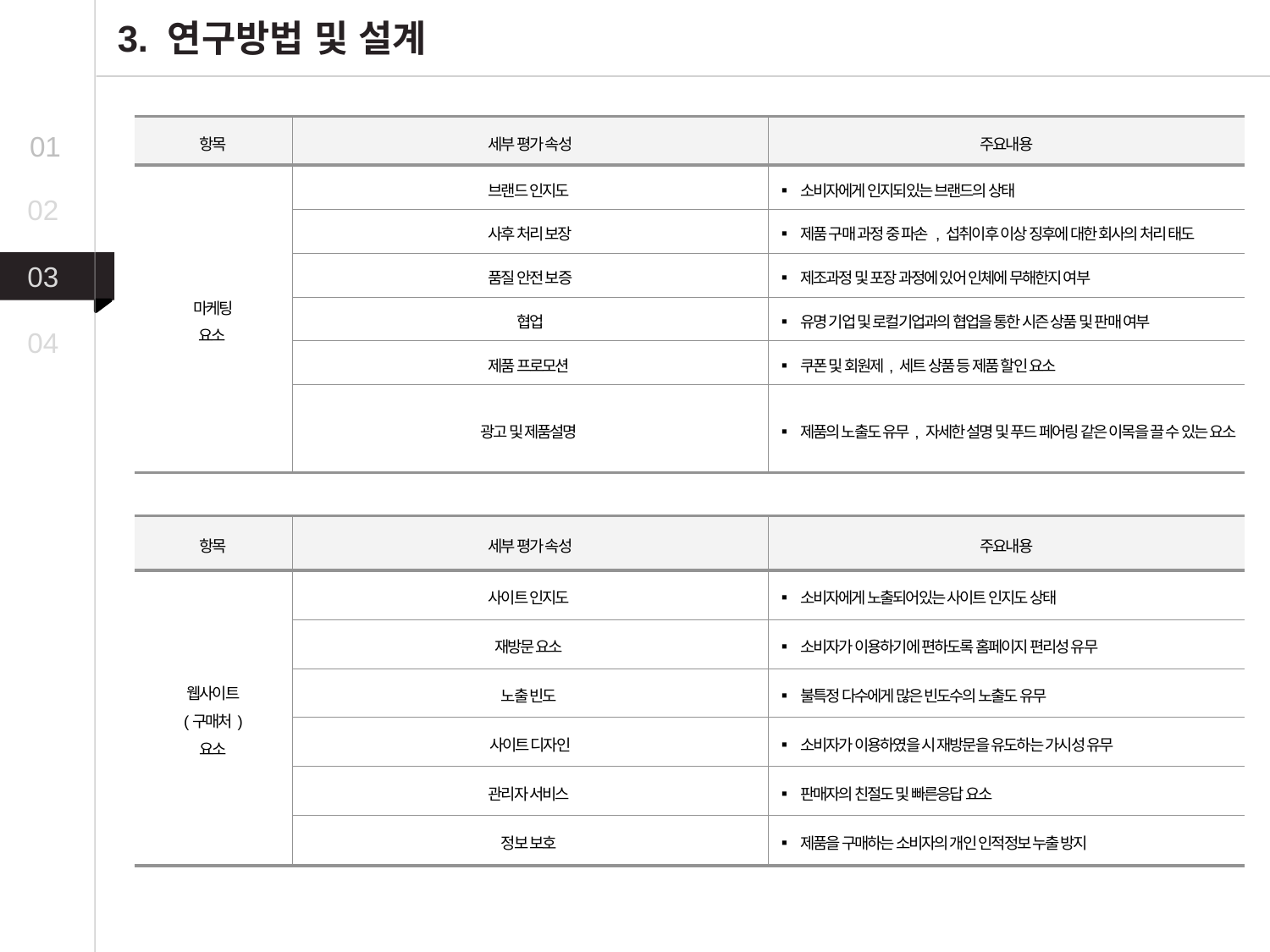

3. 연구방법 및 설계
| 항목 | 세부 평가 속성 | 주요내용 |
| --- | --- | --- |
| 마케팅 요소 | 브랜드 인지도 | ▪ 소비자에게 인지되있는 브랜드의 상태 |
|  | 사후 처리 보장 | ▪ 제품 구매 과정 중 파손 , 섭취이후 이상 징후에 대한 회사의 처리 태도 |
|  | 품질 안전 보증 | ▪ 제조과정 및 포장 과정에 있어 인체에 무해한지 여부 |
|  | 협업 | ▪ 유명 기업 및 로컬기업과의 협업을 통한 시즌 상품 및 판매 여부 |
|  | 제품 프로모션 | ▪ 쿠폰 및 회원제, 세트 상품 등 제품 할인 요소 |
|  | 광고 및 제품설명 | ▪ 제품의 노출도 유무, 자세한 설명 및 푸드 페어링 같은 이목을 끌 수 있는 요소 |

01
02

03

04

| 항목 | 세부 평가 속성 | 주요내용 |
| --- | --- | --- |
| 웹사이트 (구매처) 요소 | 사이트 인지도 | ▪ 소비자에게 노출되어있는 사이트 인지도 상태 |
|  | 재방문 요소 | ▪ 소비자가 이용하기에 편하도록 홈페이지 편리성 유무 |
|  | 노출 빈도 | ▪ 불특정 다수에게 많은 빈도수의 노출도 유무 |
|  | 사이트 디자인 | ▪ 소비자가 이용하였을 시 재방문을 유도하는 가시성 유무 |
|  | 관리자 서비스 | ▪ 판매자의 친절도 및 빠른응답 요소 |
|  | 정보 보호 | ▪ 제품을 구매하는 소비자의 개인 인적정보 누출 방지 |